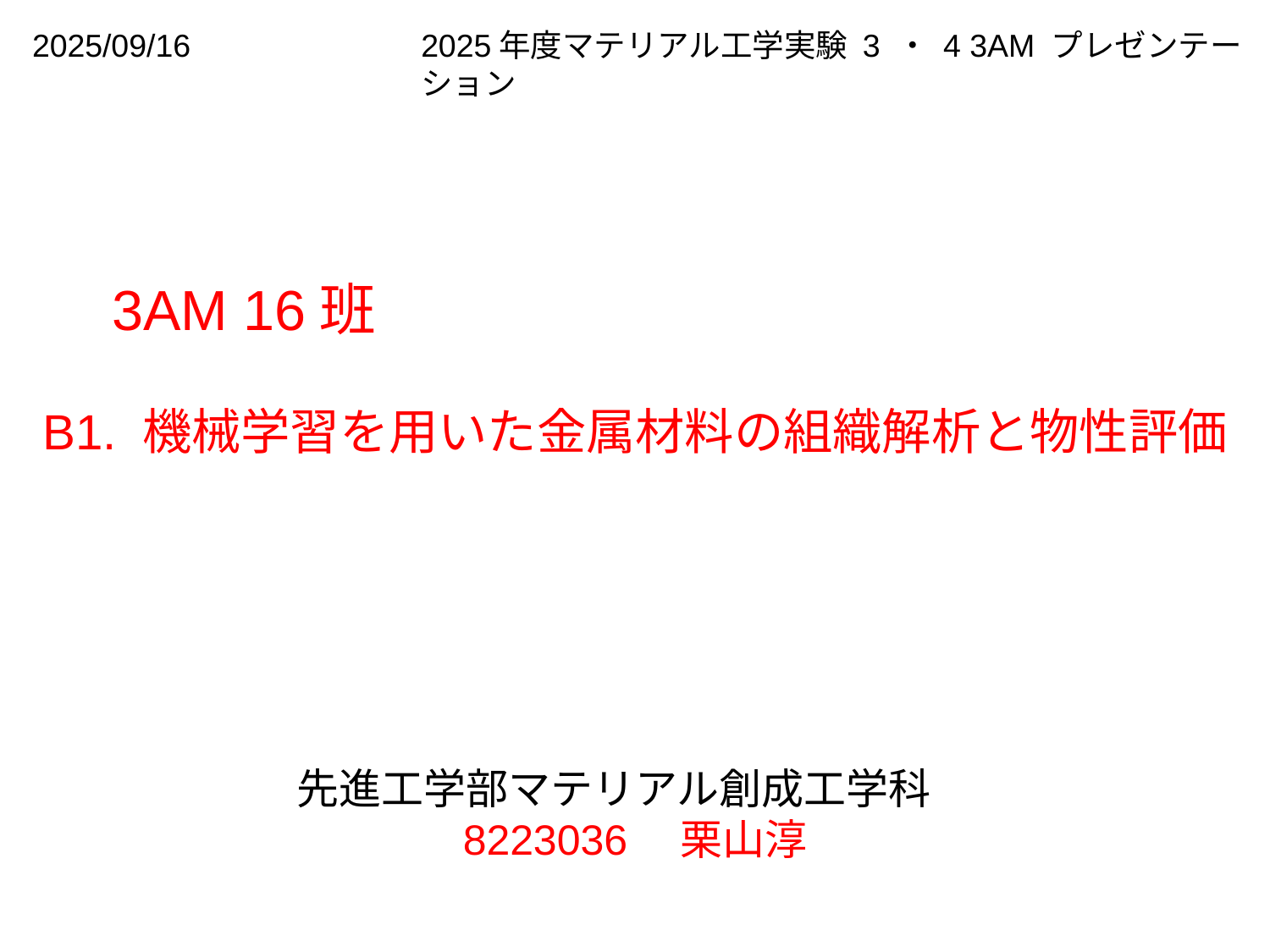

2025/09/16
2025年度マテリアル工学実験 3 ・ 4 3AM プレゼンテーション
3AM 16班
B1. 機械学習を用いた金属材料の組織解析と物性評価
先進工学部マテリアル創成工学科
8223036　栗山淳